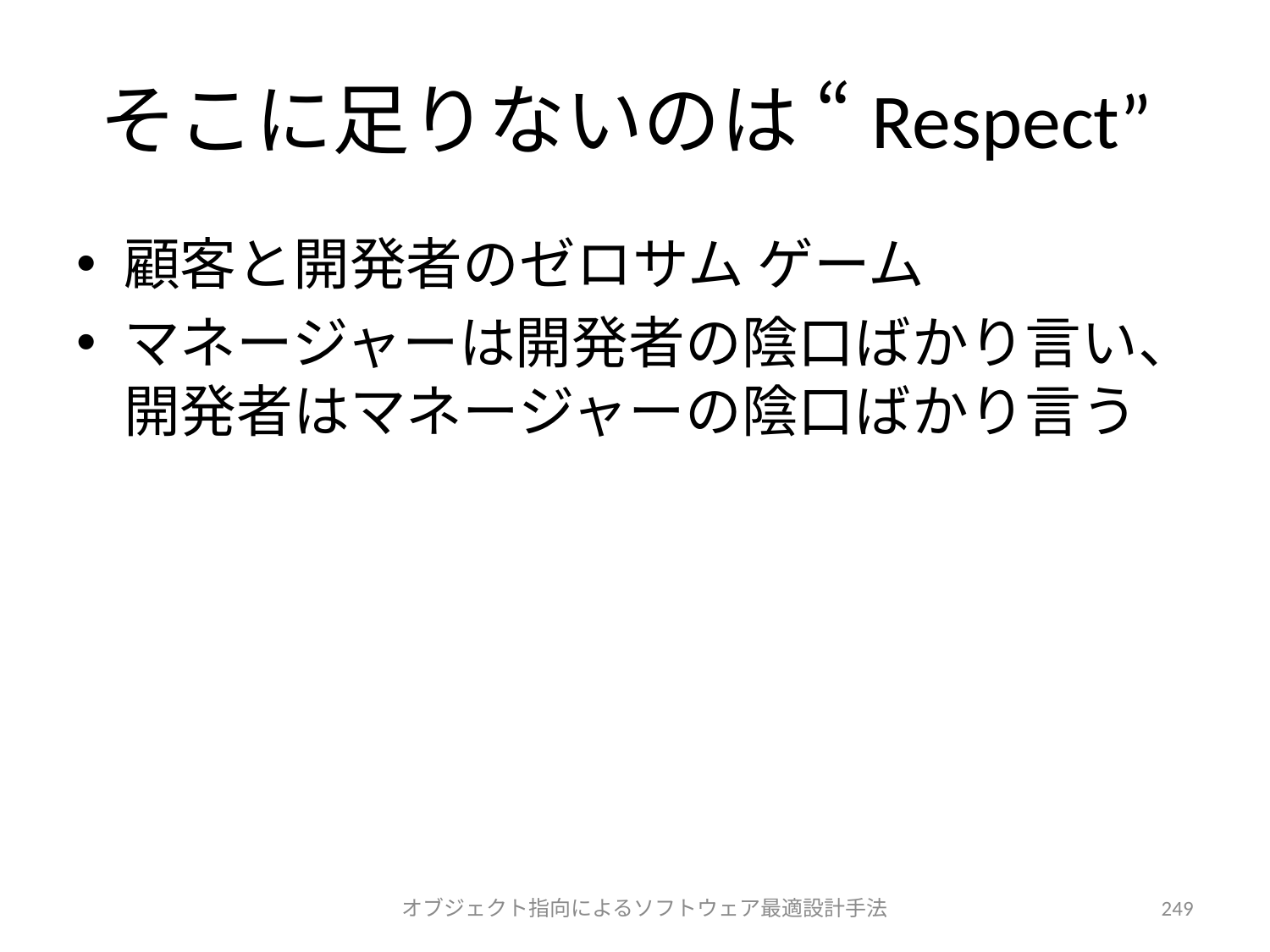

# そこに足りないのは “Respect”
顧客と開発者のゼロサム ゲーム
マネージャーは開発者の陰口ばかり言い、開発者はマネージャーの陰口ばかり言う
オブジェクト指向によるソフトウェア最適設計手法
249